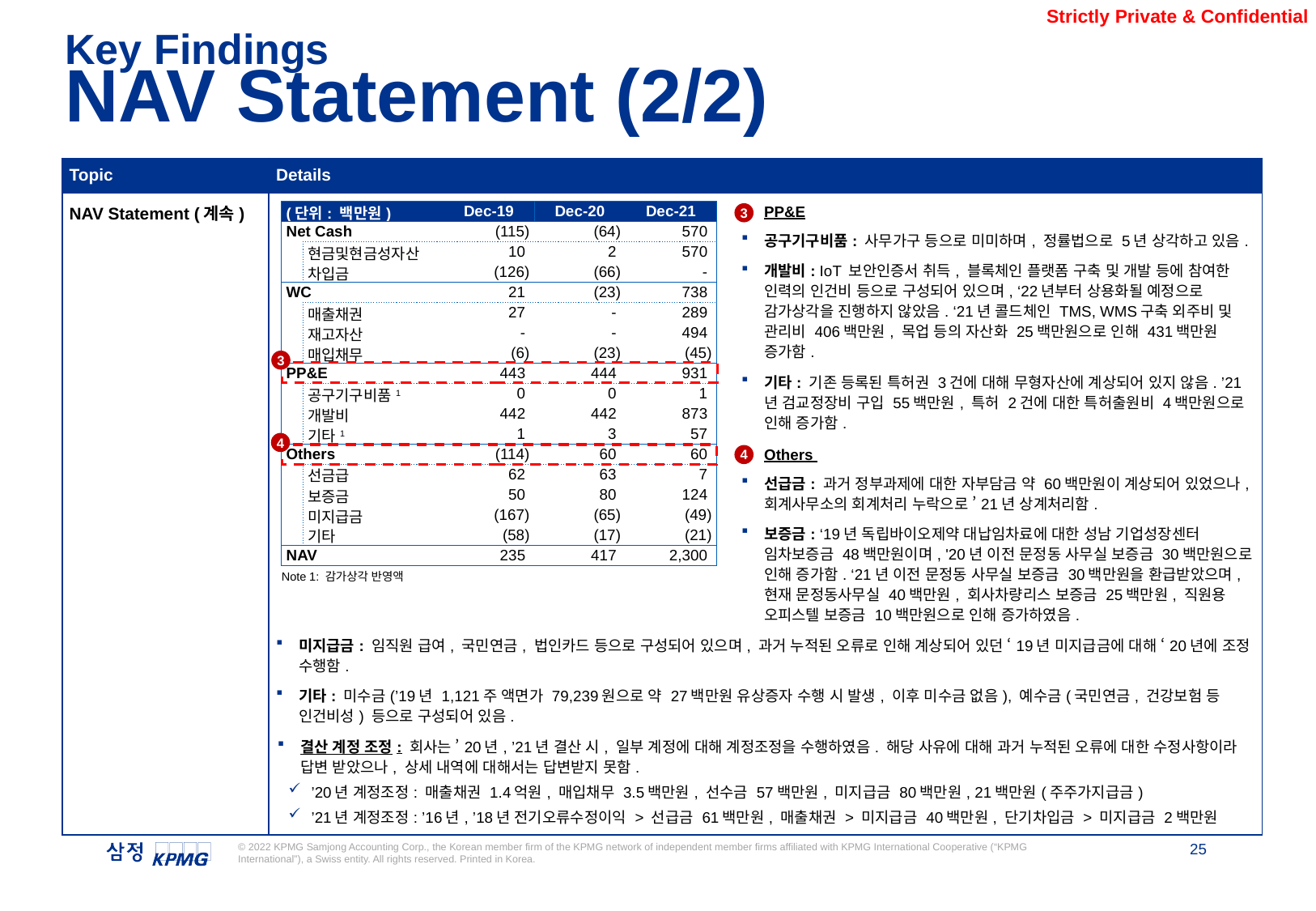

Key Findings
NAV Statement (2/2)
| Topic | Details |
| --- | --- |
| NAV Statement (계속) | PP&E 공구기구비품: 사무가구 등으로 미미하며, 정률법으로 5년 상각하고 있음. 개발비: IoT 보안인증서 취득, 블록체인 플랫폼 구축 및 개발 등에 참여한 인력의 인건비 등으로 구성되어 있으며, ‘22년부터 상용화될 예정으로 감가상각을 진행하지 않았음. ‘21년 콜드체인 TMS, WMS구축 외주비 및 관리비 406백만원, 목업 등의 자산화 25백만원으로 인해 431백만원 증가함. 기타: 기존 등록된 특허권 3건에 대해 무형자산에 계상되어 있지 않음. ’21년 검교정장비 구입 55백만원, 특허 2건에 대한 특허출원비 4백만원으로 인해 증가함. Others 선급금: 과거 정부과제에 대한 자부담금 약 60백만원이 계상되어 있었으나, 회계사무소의 회계처리 누락으로 ’21년 상계처리함. 보증금: ‘19년 독립바이오제약 대납임차료에 대한 성남 기업성장센터 임차보증금 48백만원이며, '20년 이전 문정동 사무실 보증금 30백만원으로 인해 증가함. ‘21년 이전 문정동 사무실 보증금 30백만원을 환급받았으며, 현재 문정동사무실 40백만원, 회사차량리스 보증금 25백만원, 직원용 오피스텔 보증금 10백만원으로 인해 증가하였음. 미지급금: 임직원 급여, 국민연금, 법인카드 등으로 구성되어 있으며, 과거 누적된 오류로 인해 계상되어 있던 ‘19년 미지급금에 대해 ‘20년에 조정 수행함. 기타: 미수금(’19년 1,121주 액면가 79,239원으로 약 27백만원 유상증자 수행 시 발생, 이후 미수금 없음), 예수금(국민연금, 건강보험 등 인건비성) 등으로 구성되어 있음. 결산 계정 조정: 회사는 ’20년, ’21년 결산 시, 일부 계정에 대해 계정조정을 수행하였음. 해당 사유에 대해 과거 누적된 오류에 대한 수정사항이라 답변 받았으나, 상세 내역에 대해서는 답변받지 못함. ’20년 계정조정: 매출채권 1.4억원, 매입채무 3.5백만원, 선수금 57백만원, 미지급금 80백만원, 21백만원(주주가지급금) ’21년 계정조정: ’16년, ’18년 전기오류수정이익 > 선급금 61백만원, 매출채권 > 미지급금 40백만원, 단기차입금 > 미지급금 2백만원 |
| (단위: 백만원) |  | Dec-19 | Dec-20 | Dec-21 |
| --- | --- | --- | --- | --- |
| Net Cash |  | (115) | (64) | 570 |
|  | 현금및현금성자산 | 10 | 2 | 570 |
|  | 차입금 | (126) | (66) | - |
| WC |  | 21 | (23) | 738 |
|  | 매출채권 | 27 | - | 289 |
|  | 재고자산 | - | - | 494 |
|  | 매입채무 | (6) | (23) | (45) |
| PP&E |  | 443 | 444 | 931 |
|  | 공구기구비품1 | 0 | 0 | 1 |
|  | 개발비 | 442 | 442 | 873 |
|  | 기타1 | 1 | 3 | 57 |
| Others |  | (114) | 60 | 60 |
|  | 선금급 | 62 | 63 | 7 |
|  | 보증금 | 50 | 80 | 124 |
|  | 미지급금 | (167) | (65) | (49) |
|  | 기타 | (58) | (17) | (21) |
| NAV |  | 235 | 417 | 2,300 |
3
3

4

4
Note 1: 감가상각 반영액